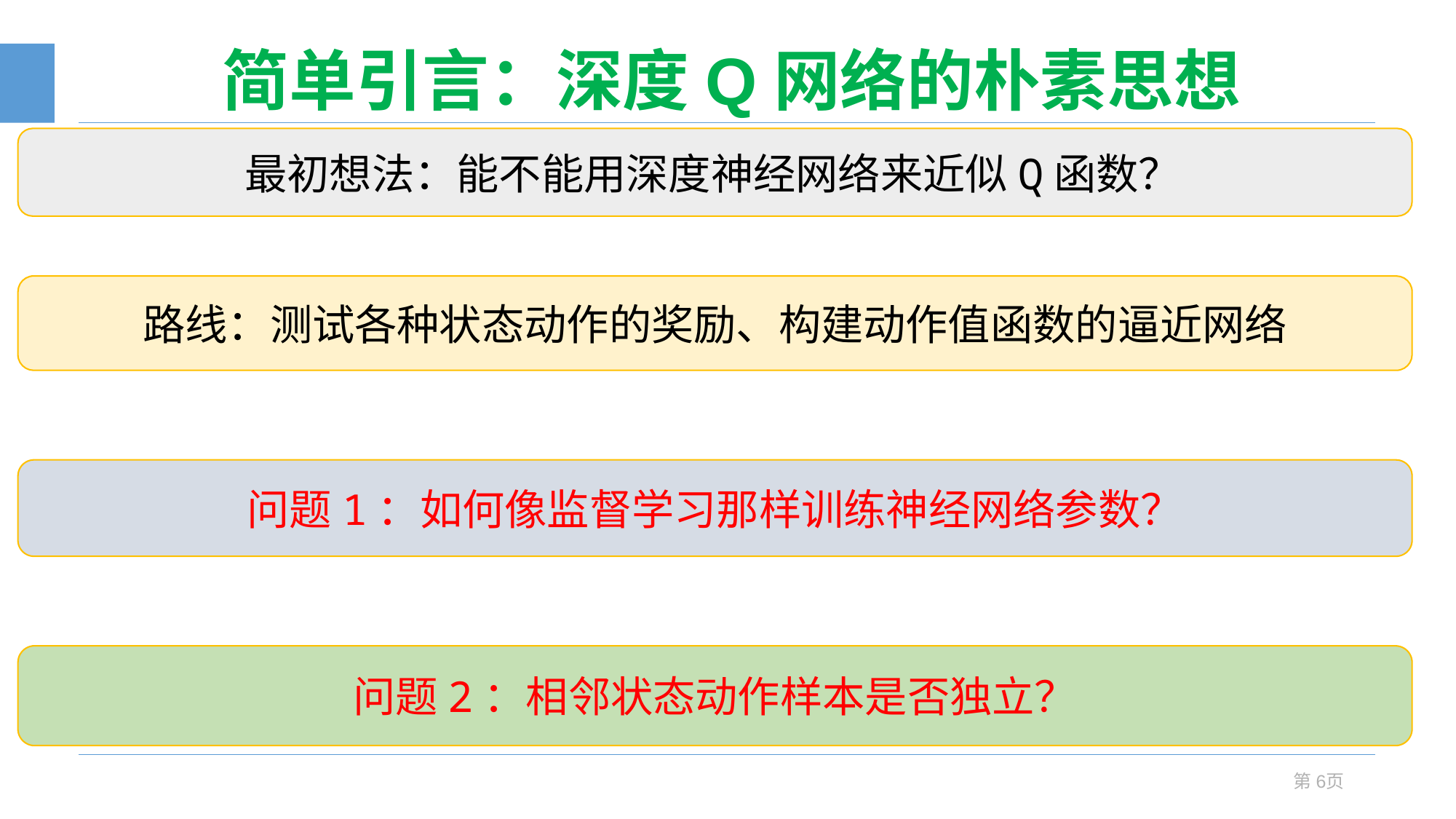

# 简单引言：深度Q网络的朴素思想
最初想法：能不能用深度神经网络来近似Q函数？
路线：测试各种状态动作的奖励、构建动作值函数的逼近网络
问题1：如何像监督学习那样训练神经网络参数？
问题2：相邻状态动作样本是否独立？
第6页